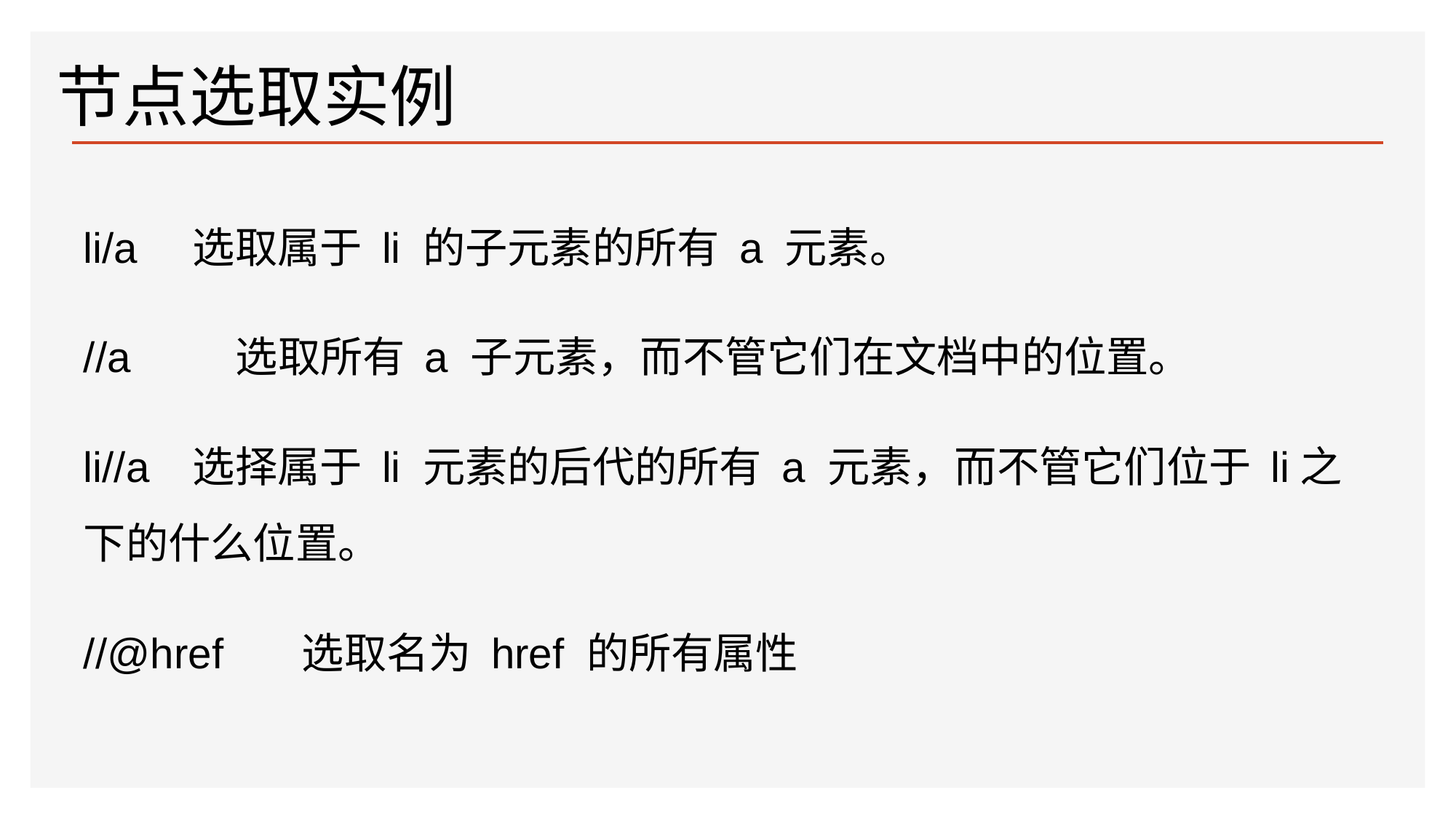

节点选取实例
li/a	选取属于 li 的子元素的所有 a 元素。
//a        选取所有 a 子元素，而不管它们在文档中的位置。
li//a	选择属于 li 元素的后代的所有 a 元素，而不管它们位于 li之下的什么位置。
//@href	选取名为 href 的所有属性